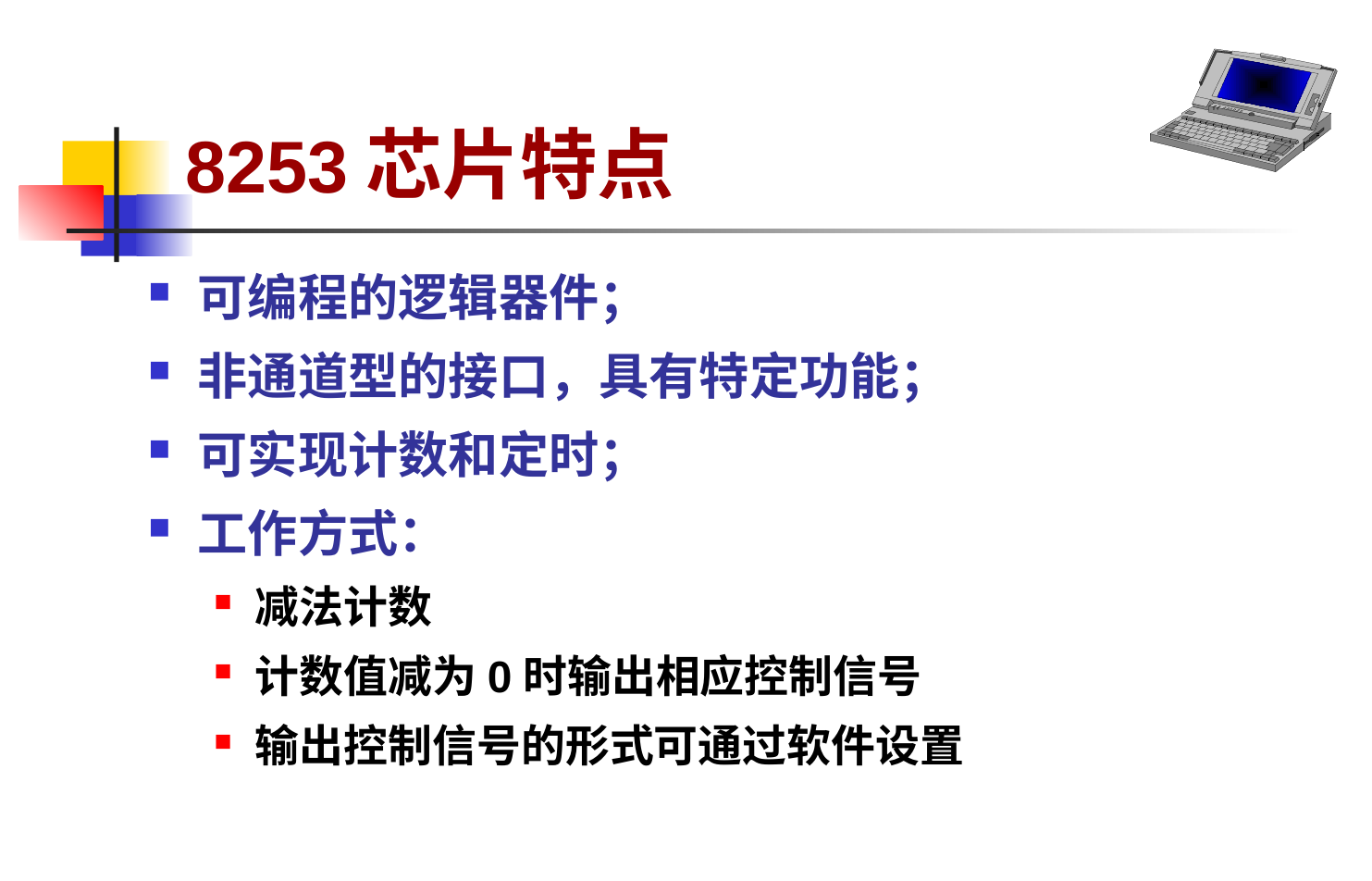

# 8253芯片特点
可编程的逻辑器件；
非通道型的接口，具有特定功能；
可实现计数和定时；
工作方式：
减法计数
计数值减为0时输出相应控制信号
输出控制信号的形式可通过软件设置
7